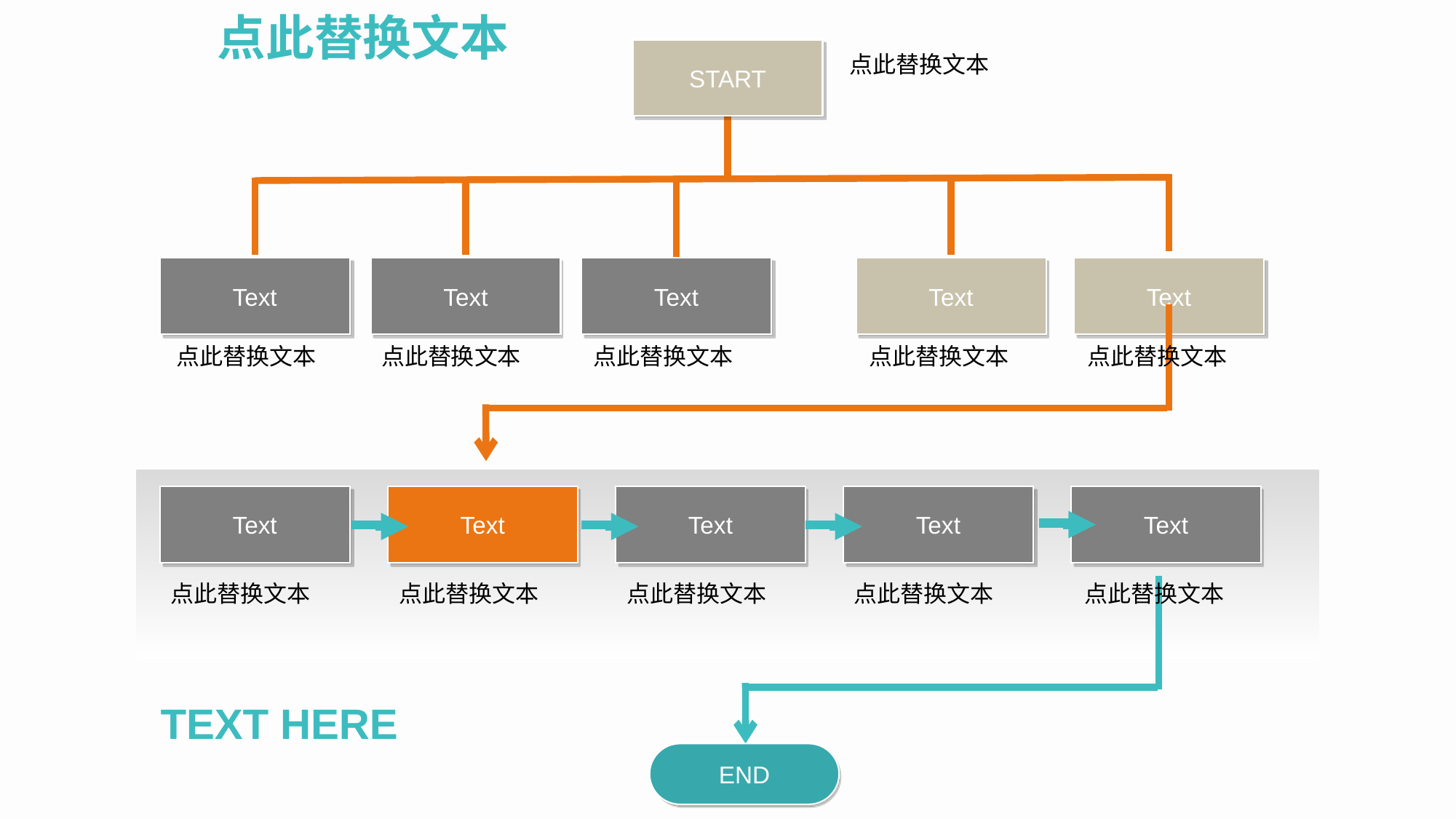

点此替换文本
START
点此替换文本
Text
Text
Text
Text
Text
点此替换文本
点此替换文本
点此替换文本
点此替换文本
点此替换文本

Text
Text
Text
Text
Text
点此替换文本
点此替换文本
点此替换文本
点此替换文本
点此替换文本
TEXT HERE
END